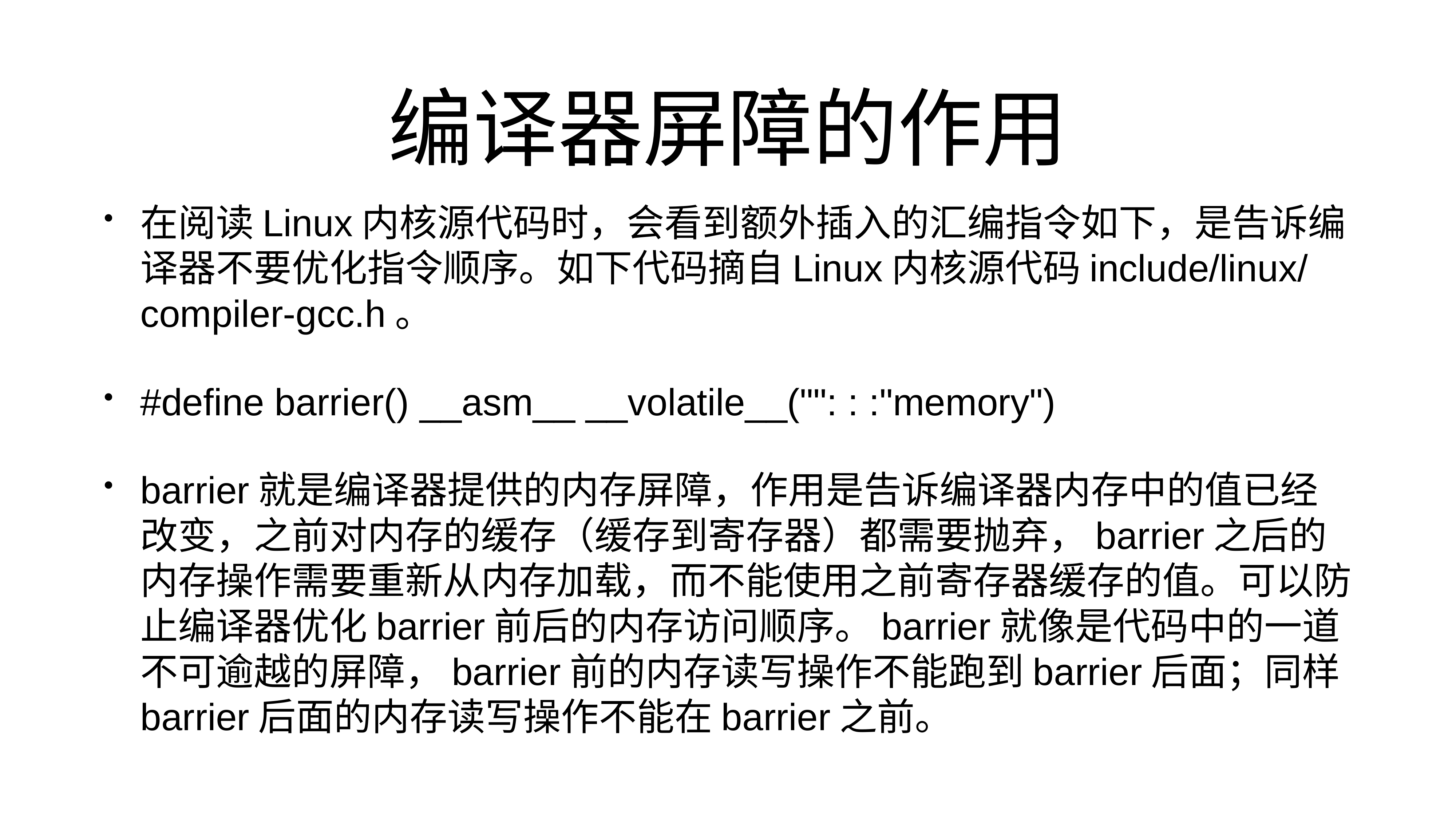

# 编译器屏障的作用
在阅读Linux内核源代码时，会看到额外插入的汇编指令如下，是告诉编译器不要优化指令顺序。如下代码摘自Linux内核源代码include/linux/compiler-gcc.h。
#define barrier() __asm__ __volatile__("": : :"memory")
barrier就是编译器提供的内存屏障，作用是告诉编译器内存中的值已经改变，之前对内存的缓存（缓存到寄存器）都需要抛弃，barrier之后的内存操作需要重新从内存加载，而不能使用之前寄存器缓存的值。可以防止编译器优化barrier前后的内存访问顺序。barrier就像是代码中的一道不可逾越的屏障，barrier前的内存读写操作不能跑到barrier后面；同样barrier后面的内存读写操作不能在barrier之前。